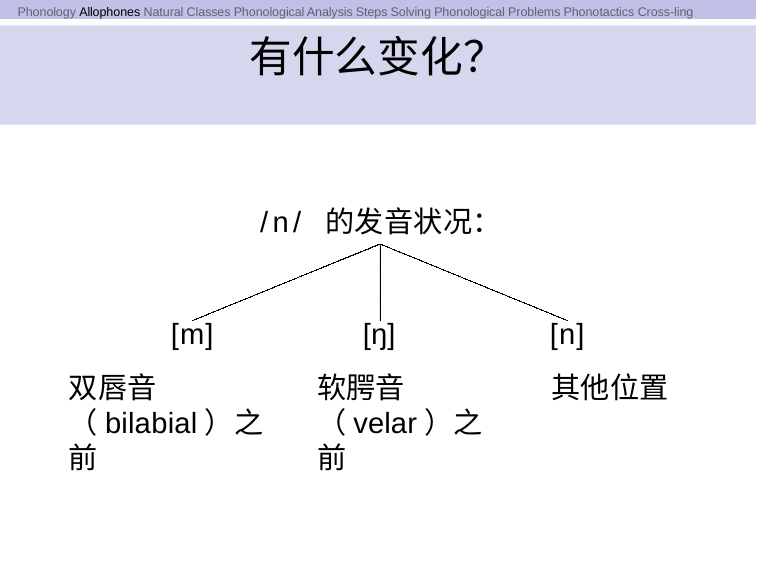

Phonology Allophones Natural Classes Phonological Analysis Steps Solving Phonological Problems Phonotactics Cross-ling
# 有什么变化？
/n/ 的发音状况：

[m]
双唇音（bilabial）之前
[ŋ]
软腭音（velar）之前
[n]
其他位置